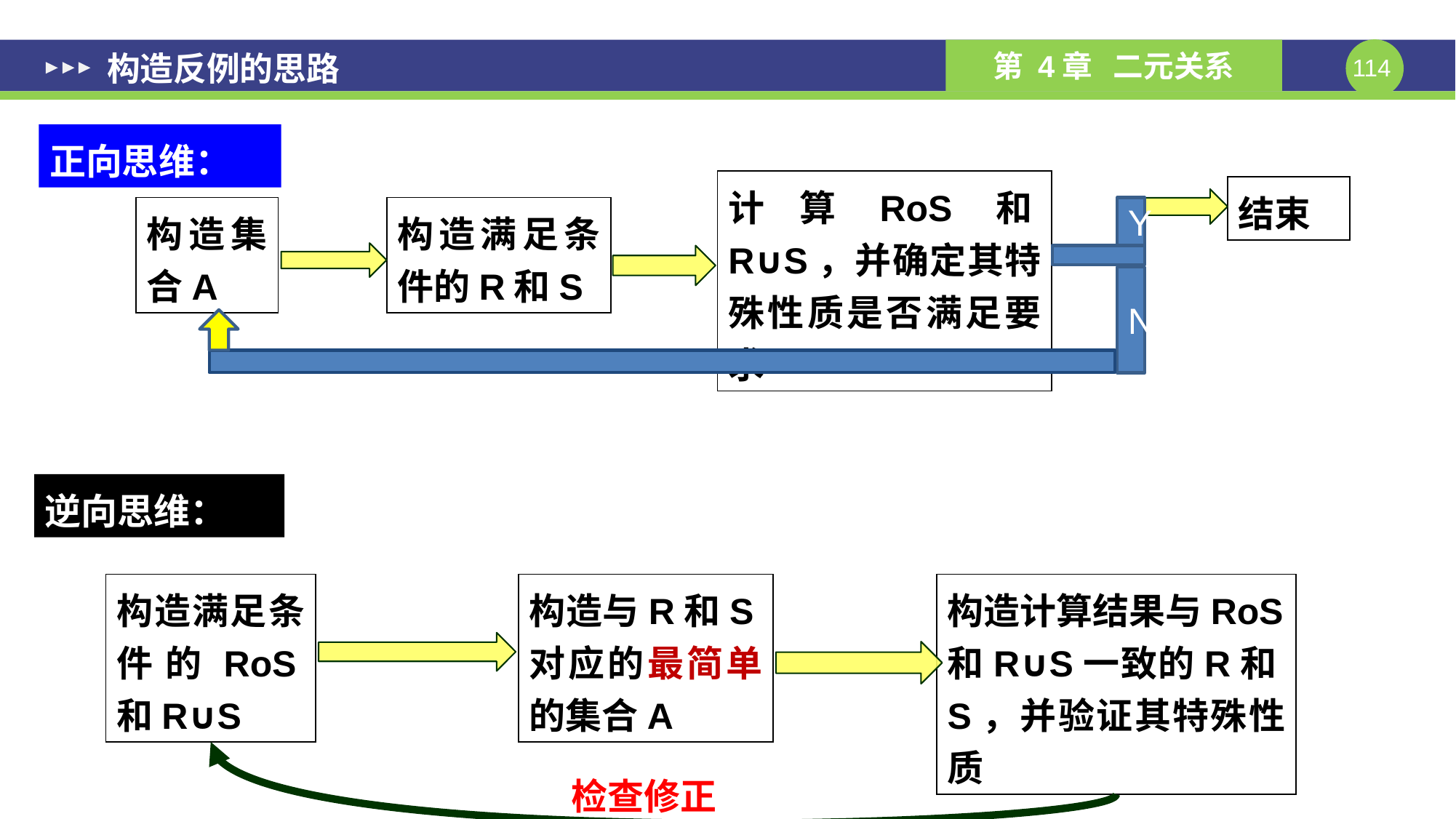

# 构造反例的思路
正向思维：
计算RoS和R∪S，并确定其特殊性质是否满足要求
结束

Y
构造集合A
构造满足条件的R和S

N

逆向思维：
构造满足条件的RoS和R∪S
构造与R和S对应的最简单的集合A
构造计算结果与RoS和R∪S一致的R和S，并验证其特殊性质

检查修正